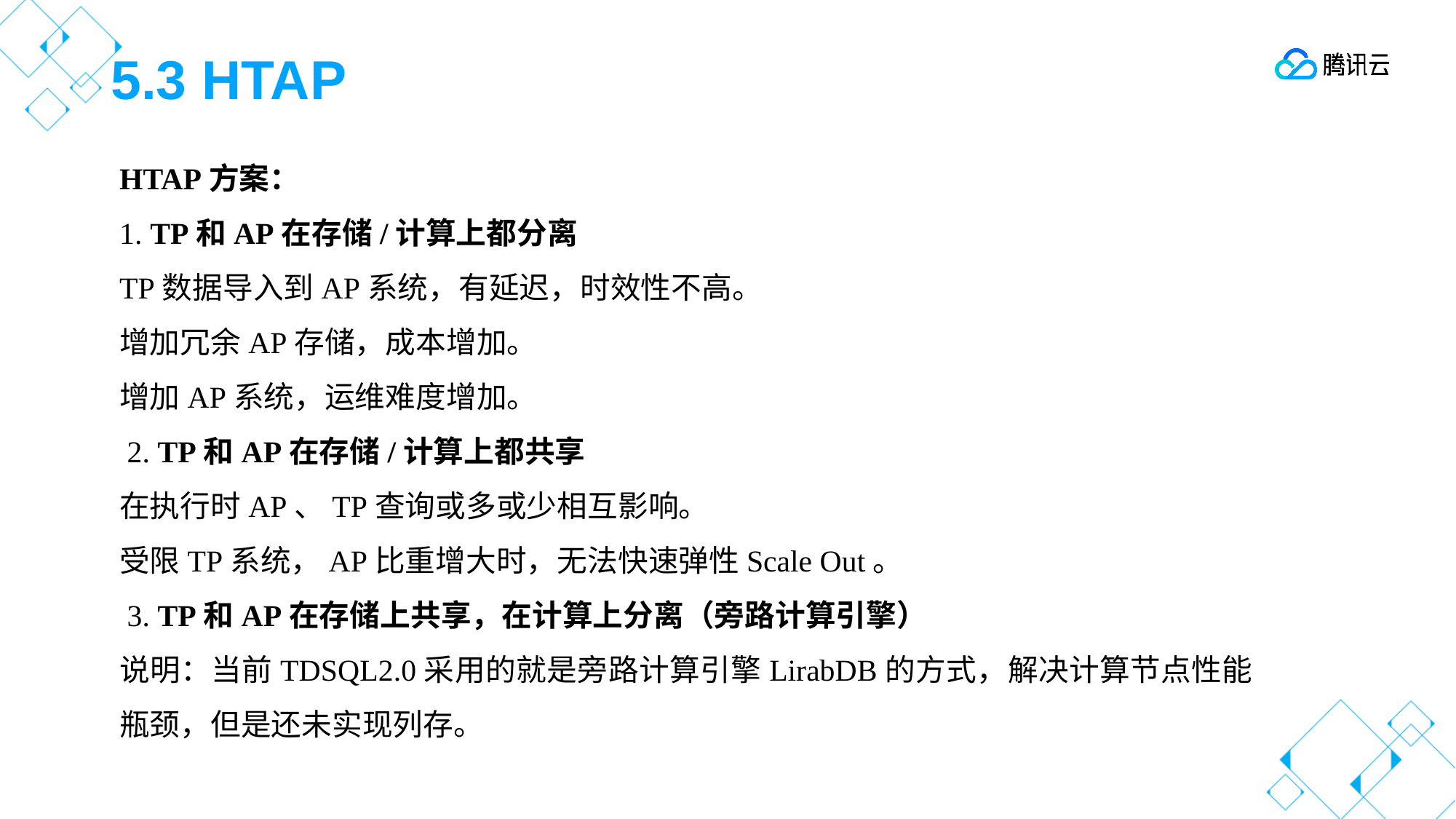

# 5.3 HTAP
HTAP方案：
1. TP和AP在存储/计算上都分离
TP数据导入到AP系统，有延迟，时效性不高。
增加冗余AP存储，成本增加。
增加AP系统，运维难度增加。
 2. TP和AP在存储/计算上都共享
在执行时AP、TP查询或多或少相互影响。
受限TP系统，AP比重增大时，无法快速弹性Scale Out。
 3. TP和AP在存储上共享，在计算上分离（旁路计算引擎）
说明：当前TDSQL2.0采用的就是旁路计算引擎LirabDB的方式，解决计算节点性能瓶颈，但是还未实现列存。